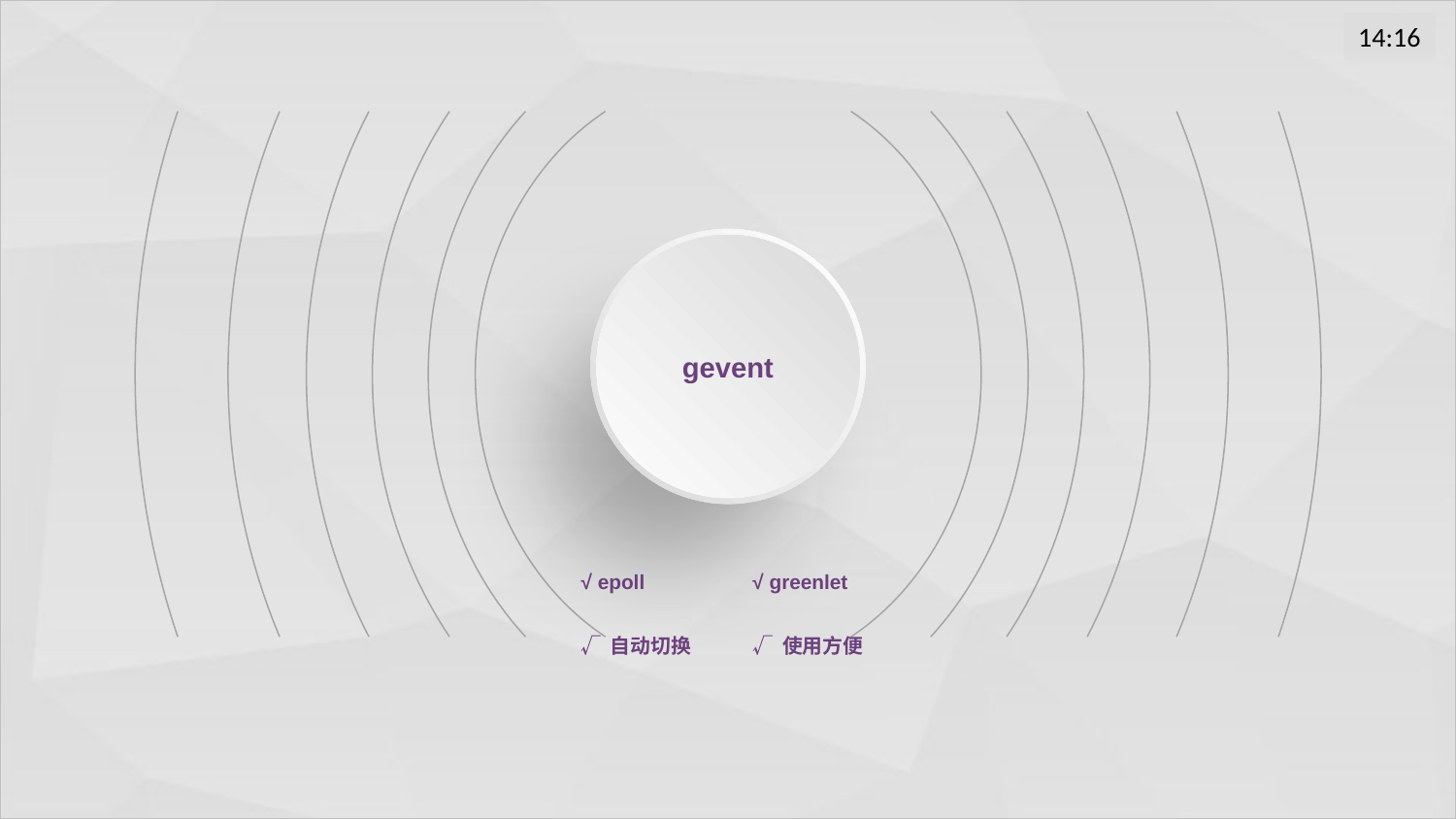

gevent
√ epoll
√ greenlet
√ 自动切换
√ 使用方便